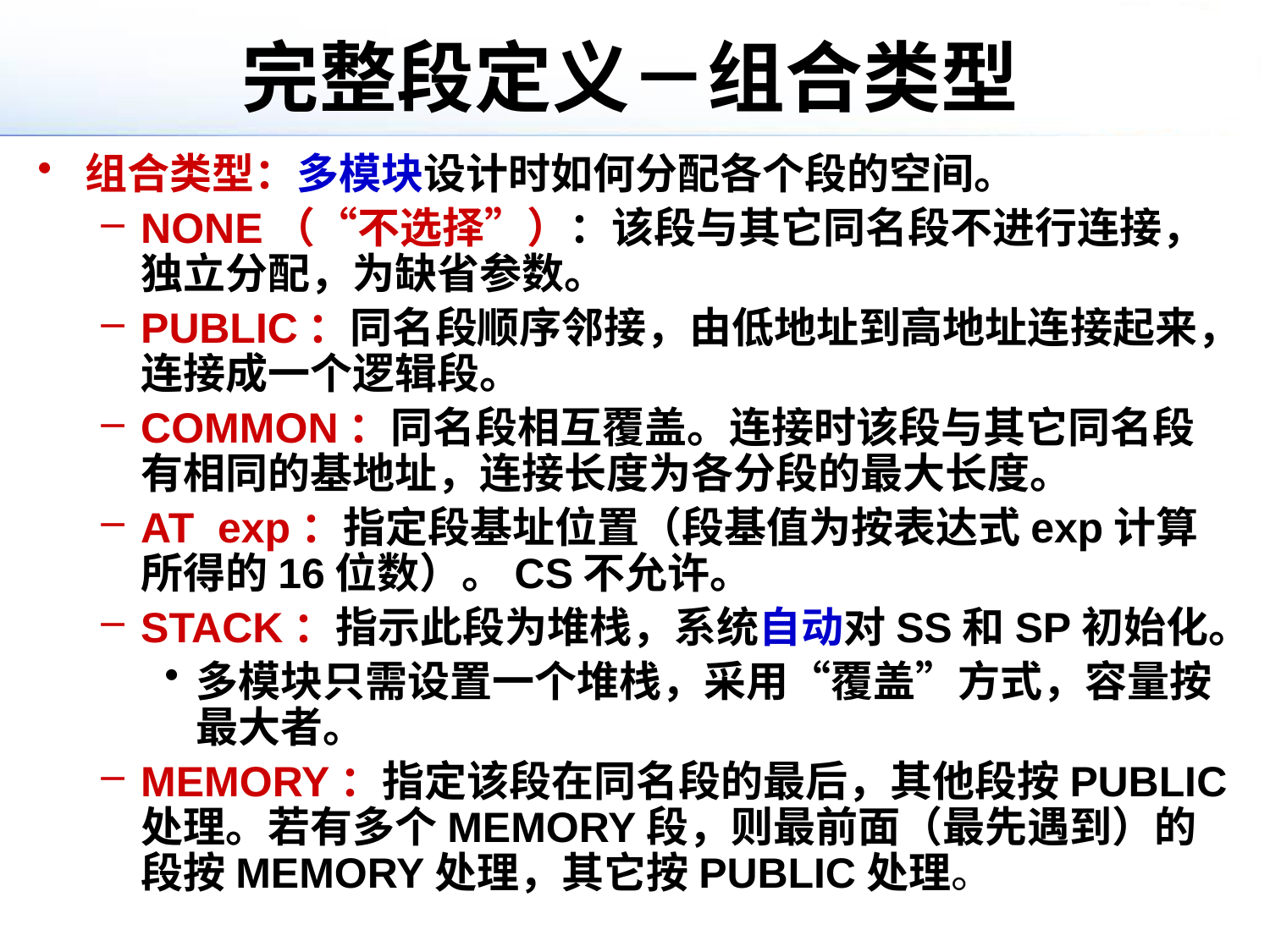

# 完整段定义－组合类型
组合类型：多模块设计时如何分配各个段的空间。
NONE（“不选择”）：该段与其它同名段不进行连接，独立分配，为缺省参数。
PUBLIC：同名段顺序邻接，由低地址到高地址连接起来，连接成一个逻辑段。
COMMON：同名段相互覆盖。连接时该段与其它同名段有相同的基地址，连接长度为各分段的最大长度。
AT  exp：指定段基址位置（段基值为按表达式exp计算所得的16位数）。CS不允许。
STACK：指示此段为堆栈，系统自动对SS和SP初始化。
多模块只需设置一个堆栈，采用“覆盖”方式，容量按最大者。
MEMORY：指定该段在同名段的最后，其他段按PUBLIC处理。若有多个MEMORY段，则最前面（最先遇到）的段按MEMORY处理，其它按PUBLIC处理。